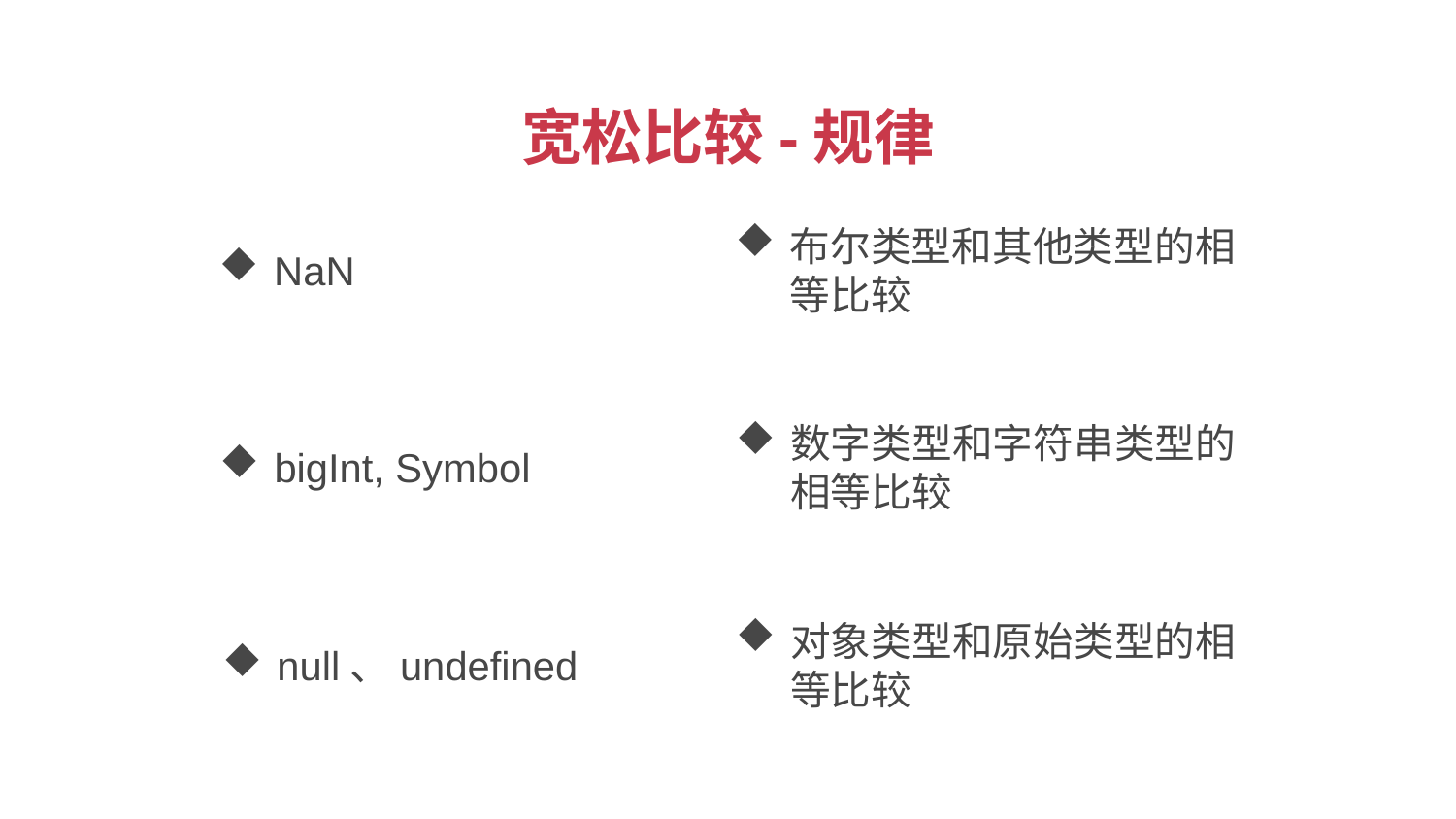

宽松比较-规律
布尔类型和其他类型的相等比较
NaN
数字类型和字符串类型的相等比较
bigInt, Symbol
对象类型和原始类型的相等比较
null、undefined